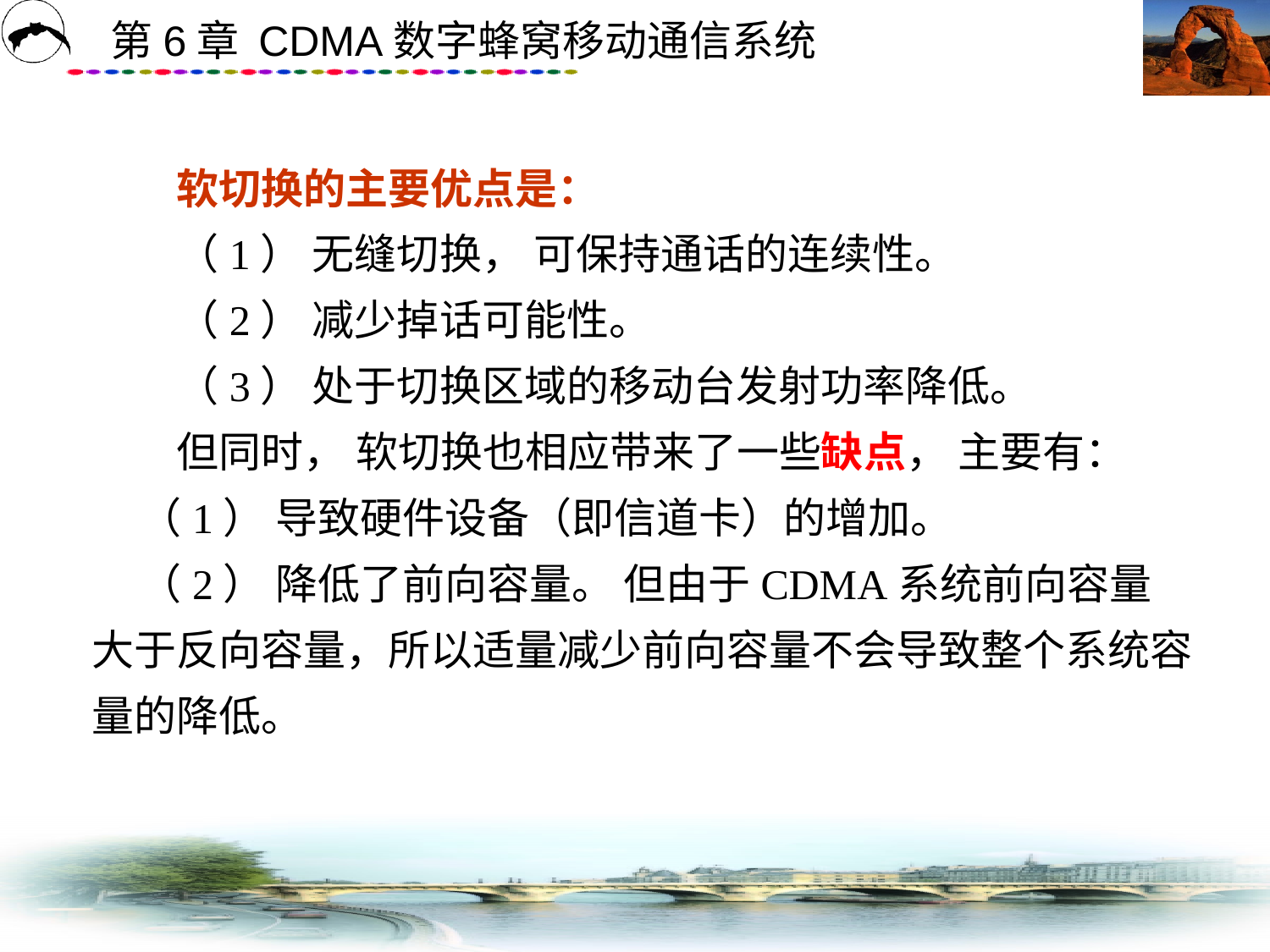

# 软切换的主要优点是： 　　（1） 无缝切换， 可保持通话的连续性。 　　（2） 减少掉话可能性。 　　（3） 处于切换区域的移动台发射功率降低。 　　但同时， 软切换也相应带来了一些缺点， 主要有： （1） 导致硬件设备（即信道卡）的增加。 （2） 降低了前向容量。 但由于CDMA系统前向容量大于反向容量，所以适量减少前向容量不会导致整个系统容量的降低。